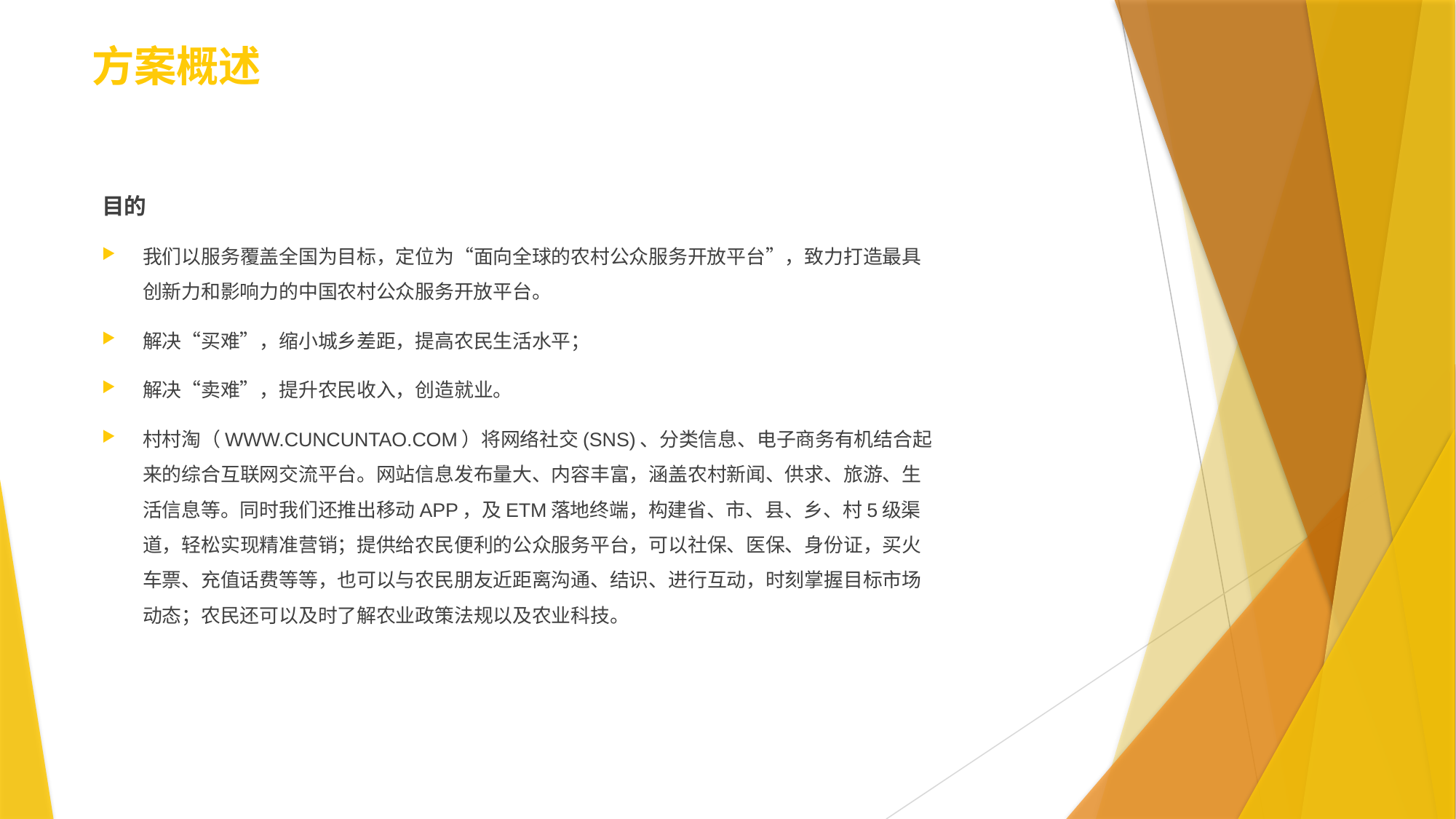

# 方案概述
目的
我们以服务覆盖全国为目标，定位为“面向全球的农村公众服务开放平台”，致力打造最具创新力和影响力的中国农村公众服务开放平台。
解决“买难”，缩小城乡差距，提高农民生活水平；
解决“卖难”，提升农民收入，创造就业。
村村淘（WWW.CUNCUNTAO.COM）将网络社交(SNS)、分类信息、电子商务有机结合起来的综合互联网交流平台。网站信息发布量大、内容丰富，涵盖农村新闻、供求、旅游、生活信息等。同时我们还推出移动APP，及ETM落地终端，构建省、市、县、乡、村5级渠道，轻松实现精准营销；提供给农民便利的公众服务平台，可以社保、医保、身份证，买火车票、充值话费等等，也可以与农民朋友近距离沟通、结识、进行互动，时刻掌握目标市场动态；农民还可以及时了解农业政策法规以及农业科技。